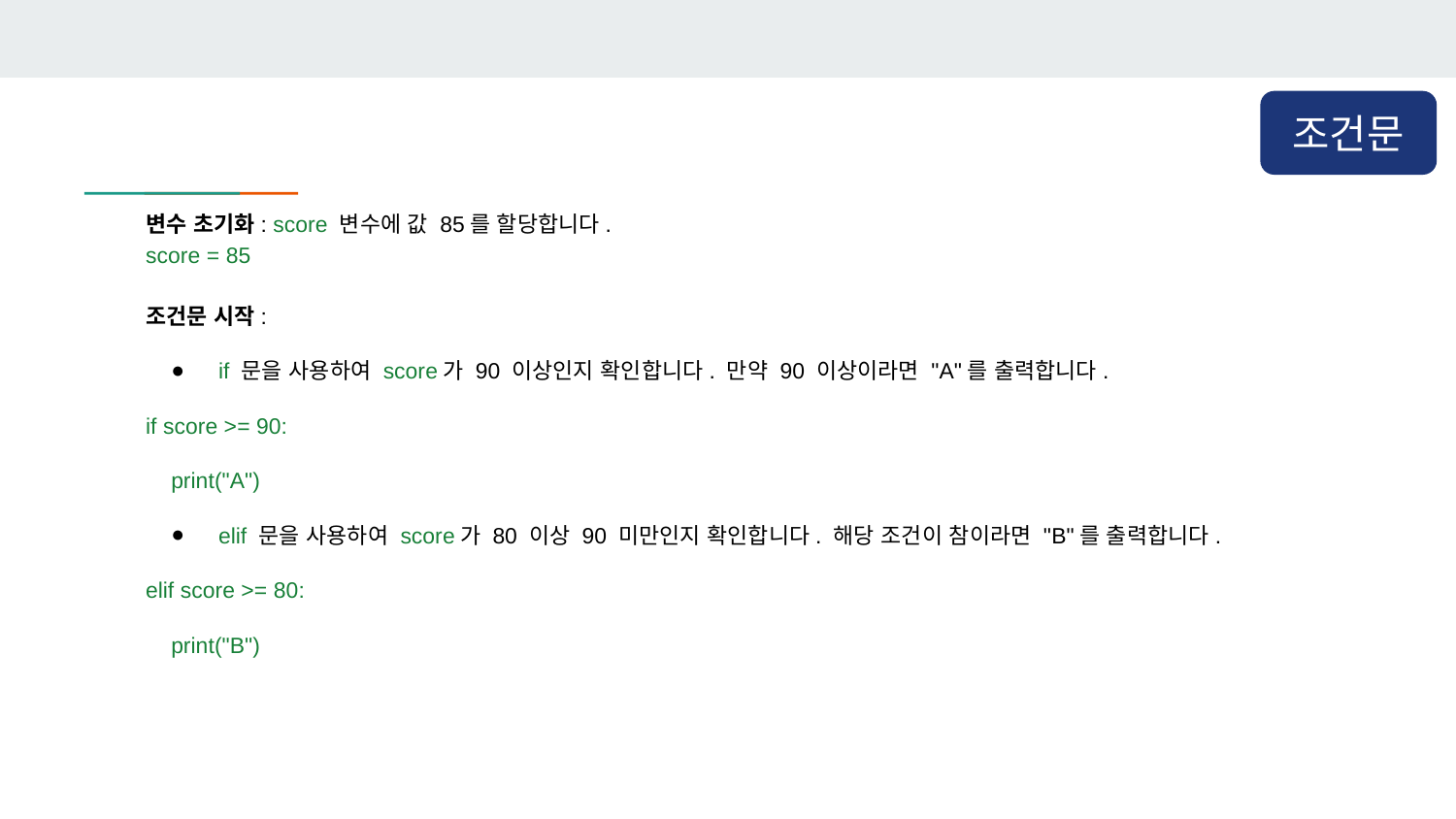

조건문
변수 초기화: score 변수에 값 85를 할당합니다.
score = 85

조건문 시작:
if 문을 사용하여 score가 90 이상인지 확인합니다. 만약 90 이상이라면 "A"를 출력합니다.
if score >= 90:
    print("A")
elif 문을 사용하여 score가 80 이상 90 미만인지 확인합니다. 해당 조건이 참이라면 "B"를 출력합니다.
elif score >= 80:
    print("B")